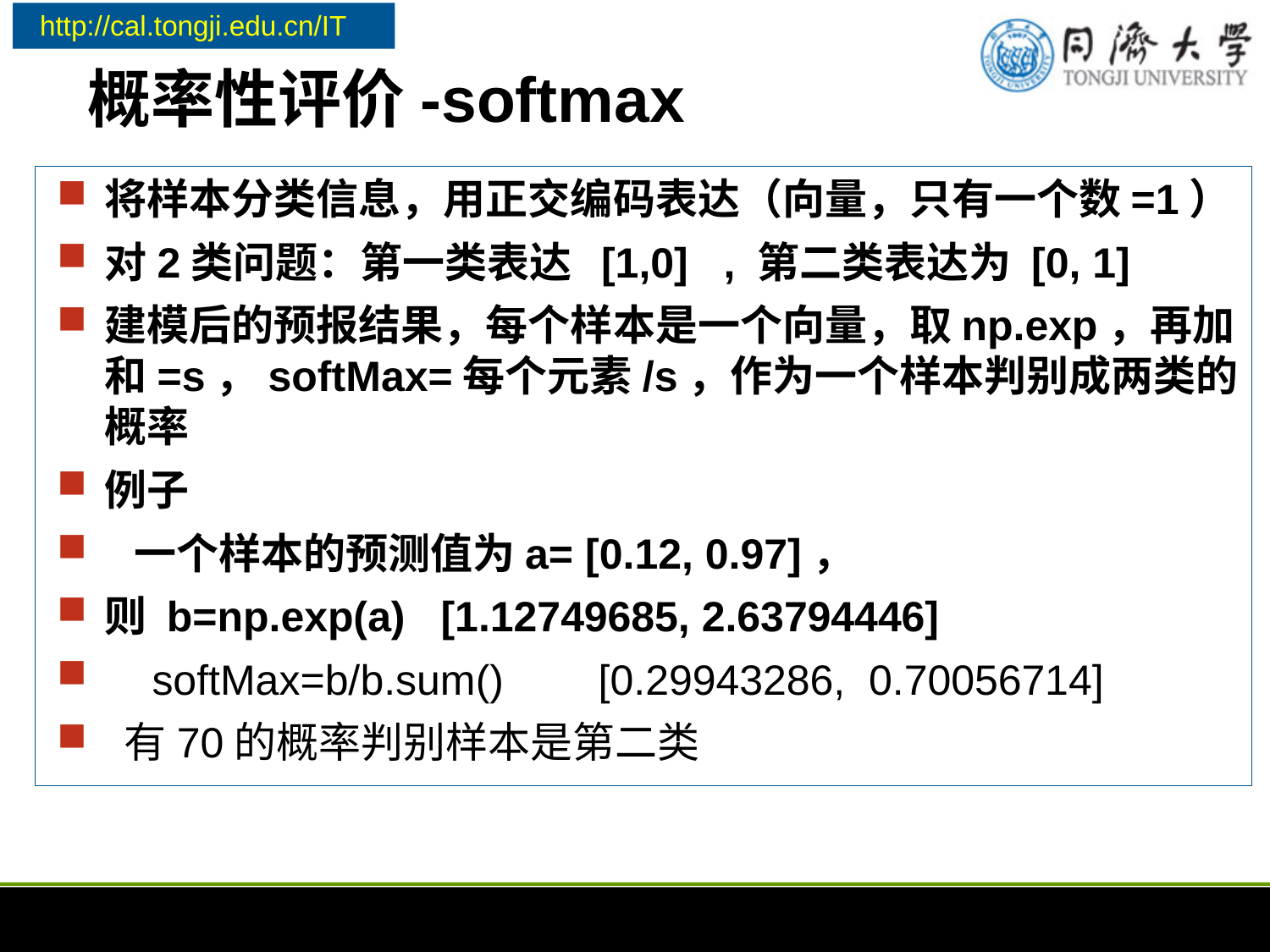

# 概率性评价-softmax
将样本分类信息，用正交编码表达（向量，只有一个数=1）
对2类问题：第一类表达  [1,0]   , 第二类表达为 [0, 1]
建模后的预报结果，每个样本是一个向量，取np.exp，再加和=s，softMax=每个元素/s，作为一个样本判别成两类的概率
例子
  一个样本的预测值为a= [0.12, 0.97]，
则 b=np.exp(a)   [1.12749685, 2.63794446]
    softMax=b/b.sum()        [0.29943286,  0.70056714]
 有70的概率判别样本是第二类